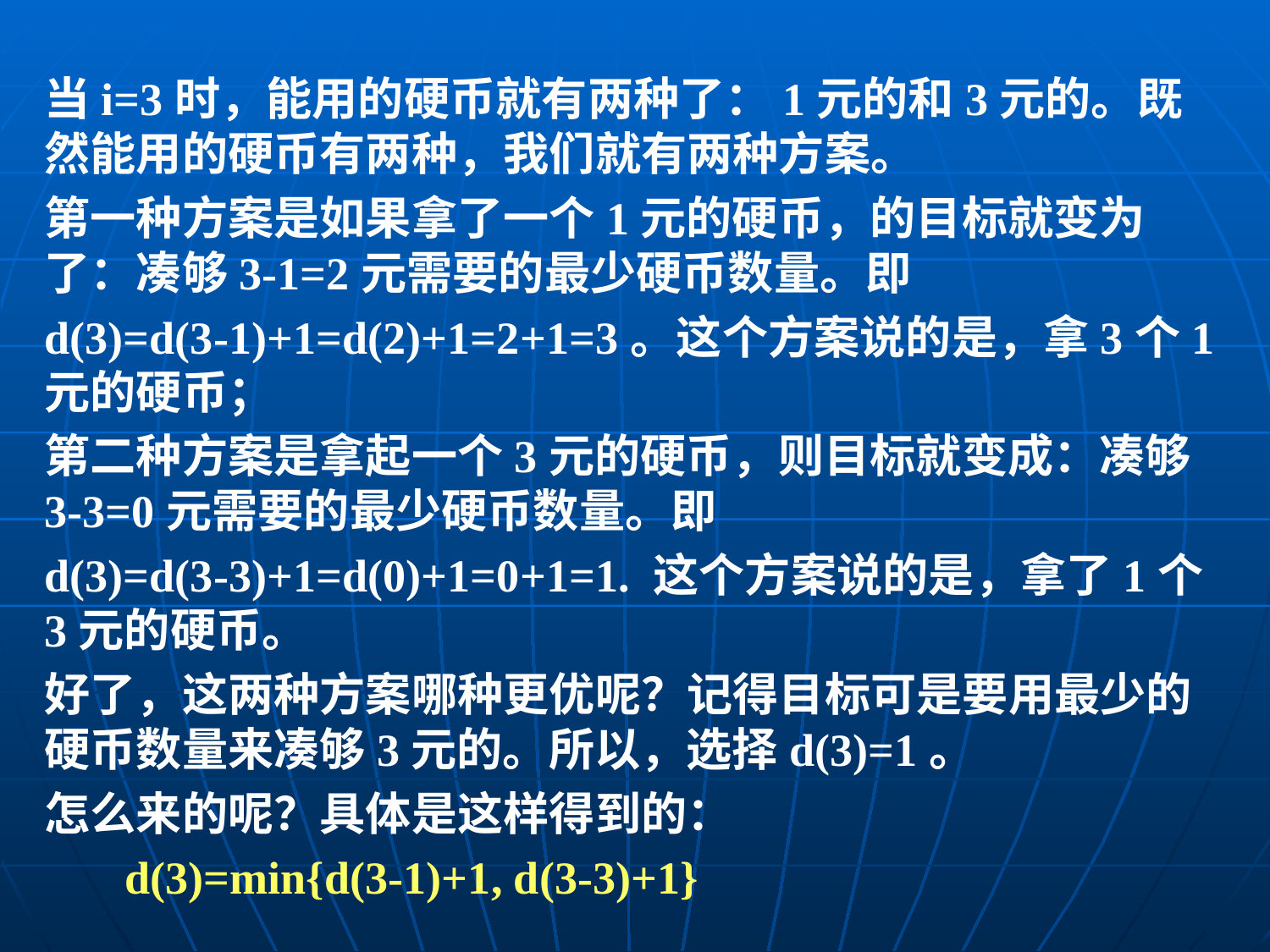

当i=3时，能用的硬币就有两种了：1元的和3元的。既然能用的硬币有两种，我们就有两种方案。
第一种方案是如果拿了一个1元的硬币，的目标就变为了：凑够3-1=2元需要的最少硬币数量。即
d(3)=d(3-1)+1=d(2)+1=2+1=3。这个方案说的是，拿3个1元的硬币；
第二种方案是拿起一个3元的硬币，则目标就变成：凑够3-3=0元需要的最少硬币数量。即
d(3)=d(3-3)+1=d(0)+1=0+1=1. 这个方案说的是，拿了1个3元的硬币。
好了，这两种方案哪种更优呢？记得目标可是要用最少的硬币数量来凑够3元的。所以，选择d(3)=1。
怎么来的呢？具体是这样得到的：
       d(3)=min{d(3-1)+1, d(3-3)+1}